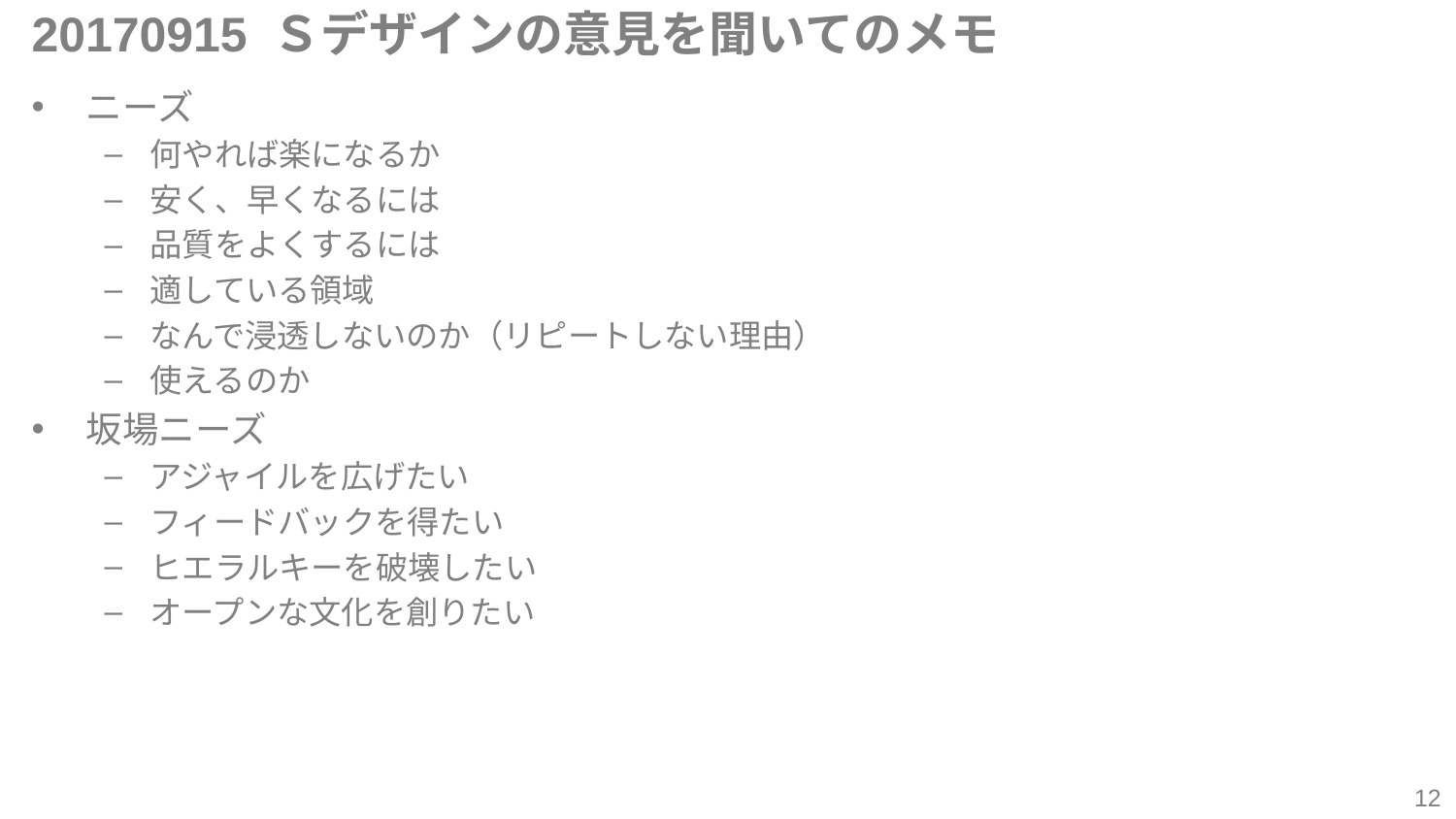

# 20170915 Ｓデザインの意見を聞いてのメモ
ニーズ
何やれば楽になるか
安く、早くなるには
品質をよくするには
適している領域
なんで浸透しないのか（リピートしない理由）
使えるのか
坂場ニーズ
アジャイルを広げたい
フィードバックを得たい
ヒエラルキーを破壊したい
オープンな文化を創りたい
12